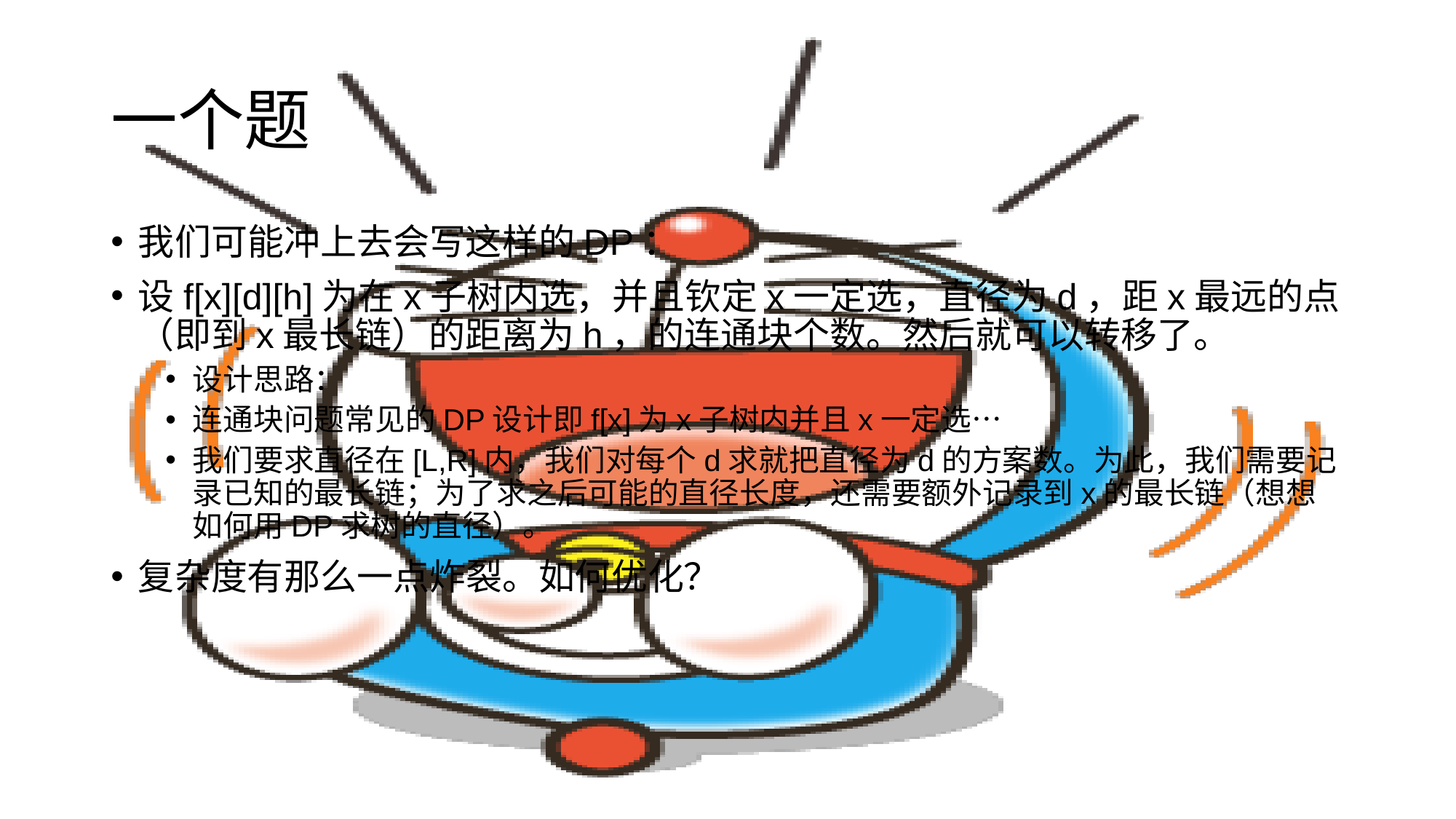

# 一个题
我们可能冲上去会写这样的DP：
设f[x][d][h]为在x子树内选，并且钦定x一定选，直径为d，距x最远的点（即到x最长链）的距离为h，的连通块个数。然后就可以转移了。
设计思路：
连通块问题常见的DP设计即f[x]为x子树内并且x一定选…
我们要求直径在[L,R]内，我们对每个d求就把直径为d的方案数。为此，我们需要记录已知的最长链；为了求之后可能的直径长度，还需要额外记录到x的最长链（想想如何用DP求树的直径）。
复杂度有那么一点炸裂。如何优化？